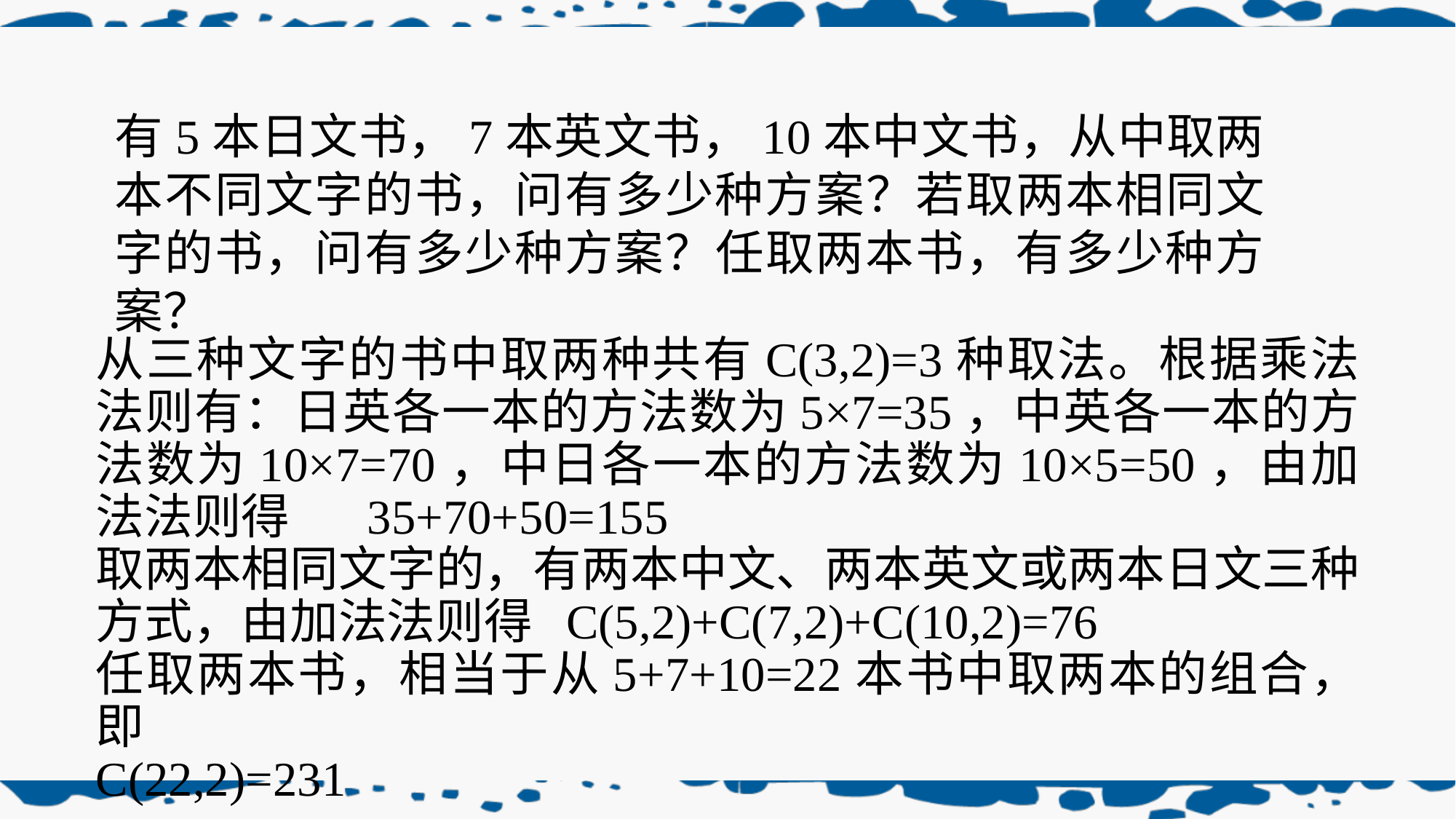

有5本日文书，7本英文书，10本中文书，从中取两本不同文字的书，问有多少种方案？若取两本相同文字的书，问有多少种方案？任取两本书，有多少种方案？
从三种文字的书中取两种共有C(3,2)=3种取法。根据乘法法则有：日英各一本的方法数为5×7=35，中英各一本的方法数为10×7=70，中日各一本的方法数为10×5=50，由加法法则得      35+70+50=155
取两本相同文字的，有两本中文、两本英文或两本日文三种方式，由加法法则得  C(5,2)+C(7,2)+C(10,2)=76
任取两本书，相当于从5+7+10=22本书中取两本的组合，即
C(22,2)=231